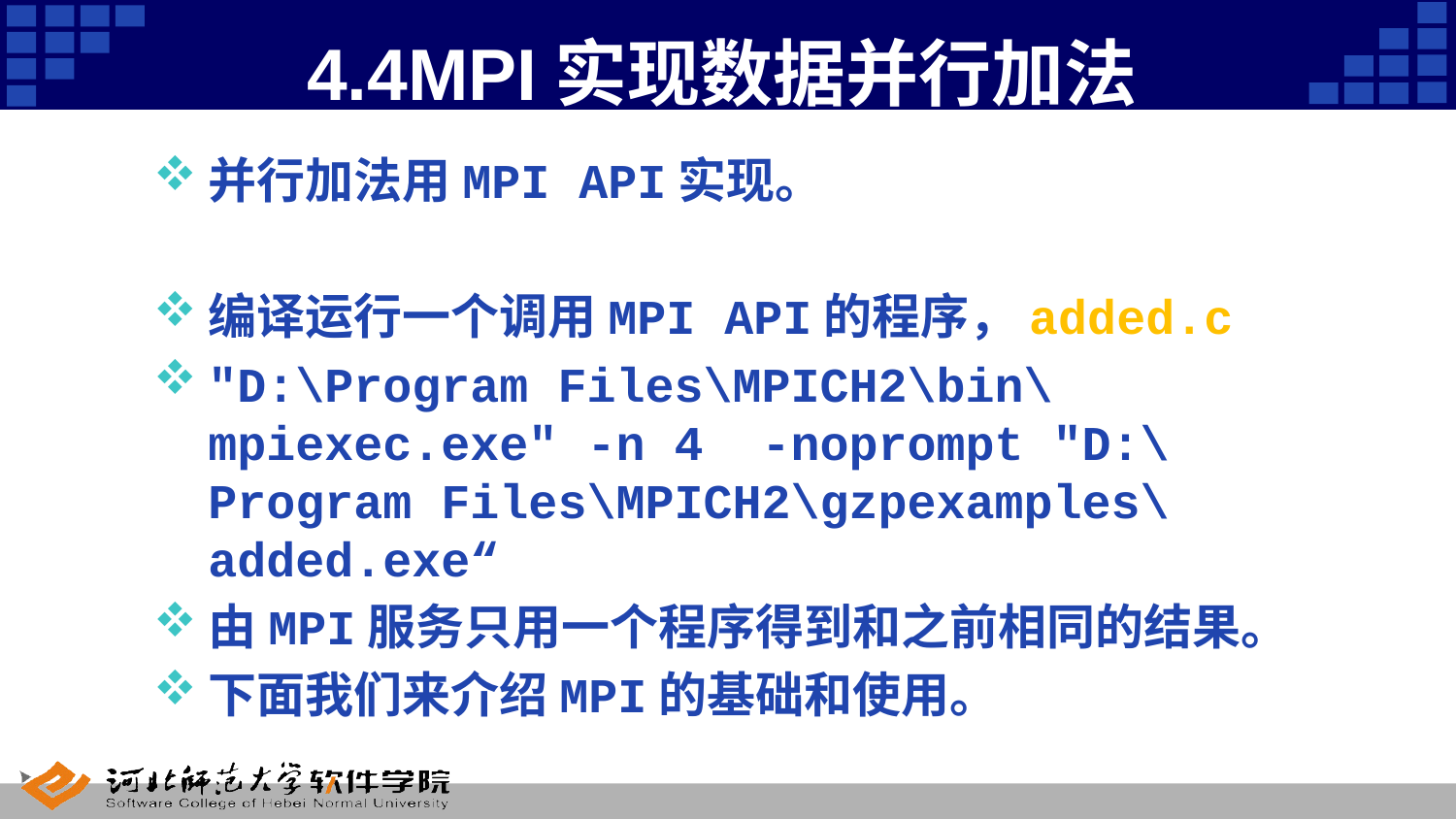

# 4.4MPI实现数据并行加法
并行加法用MPI API实现。

编译运行一个调用MPI API的程序，added.c
"D:\Program Files\MPICH2\bin\mpiexec.exe" -n 4  -noprompt "D:\Program Files\MPICH2\gzpexamples\added.exe“
由MPI服务只用一个程序得到和之前相同的结果。
下面我们来介绍MPI的基础和使用。